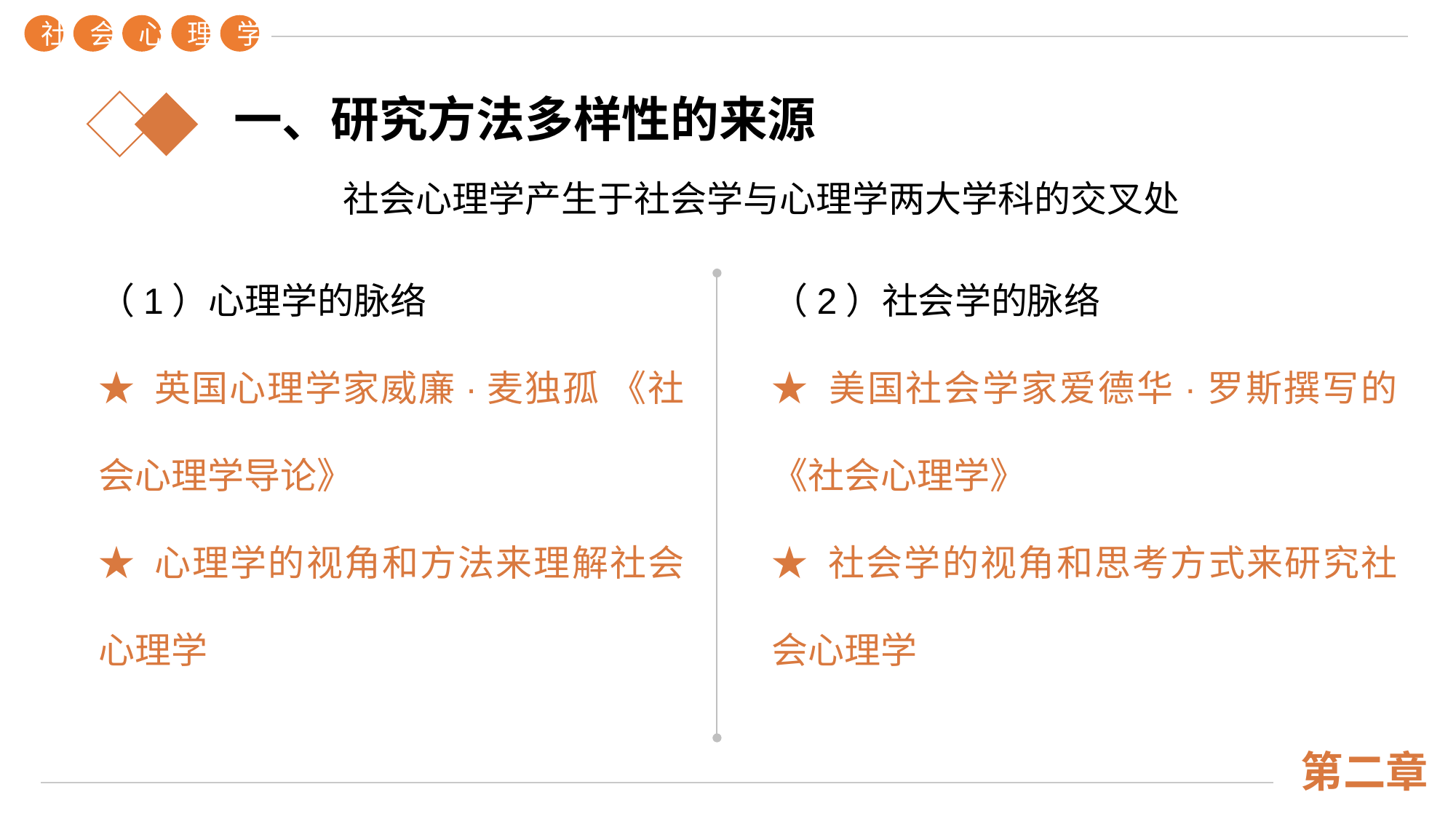

社
会
心
理
学
第二章
一、研究方法多样性的来源

社会心理学产生于社会学与心理学两大学科的交叉处
（2）社会学的脉络
★ 美国社会学家爱德华·罗斯撰写的《社会心理学》
★ 社会学的视角和思考方式来研究社会心理学
（1）心理学的脉络
★ 英国心理学家威廉·麦独孤 《社会心理学导论》
★ 心理学的视角和方法来理解社会心理学